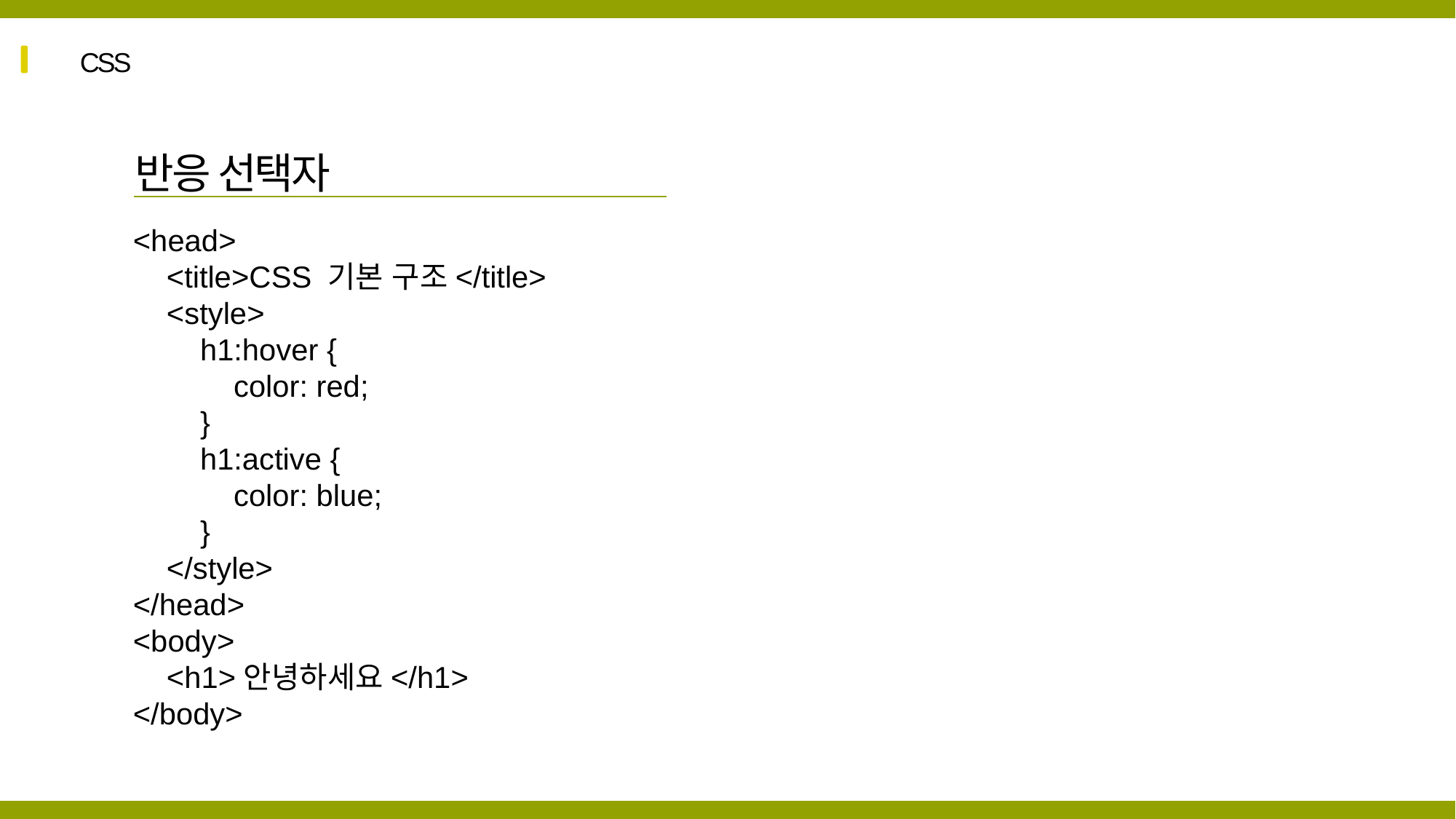

CSS

반응 선택자
<head>
    <title>CSS 기본 구조</title>
    <style>
        h1:hover {
            color: red;
        }
        h1:active {
            color: blue;
        }
    </style>
</head>
<body>
    <h1>안녕하세요</h1>
</body>